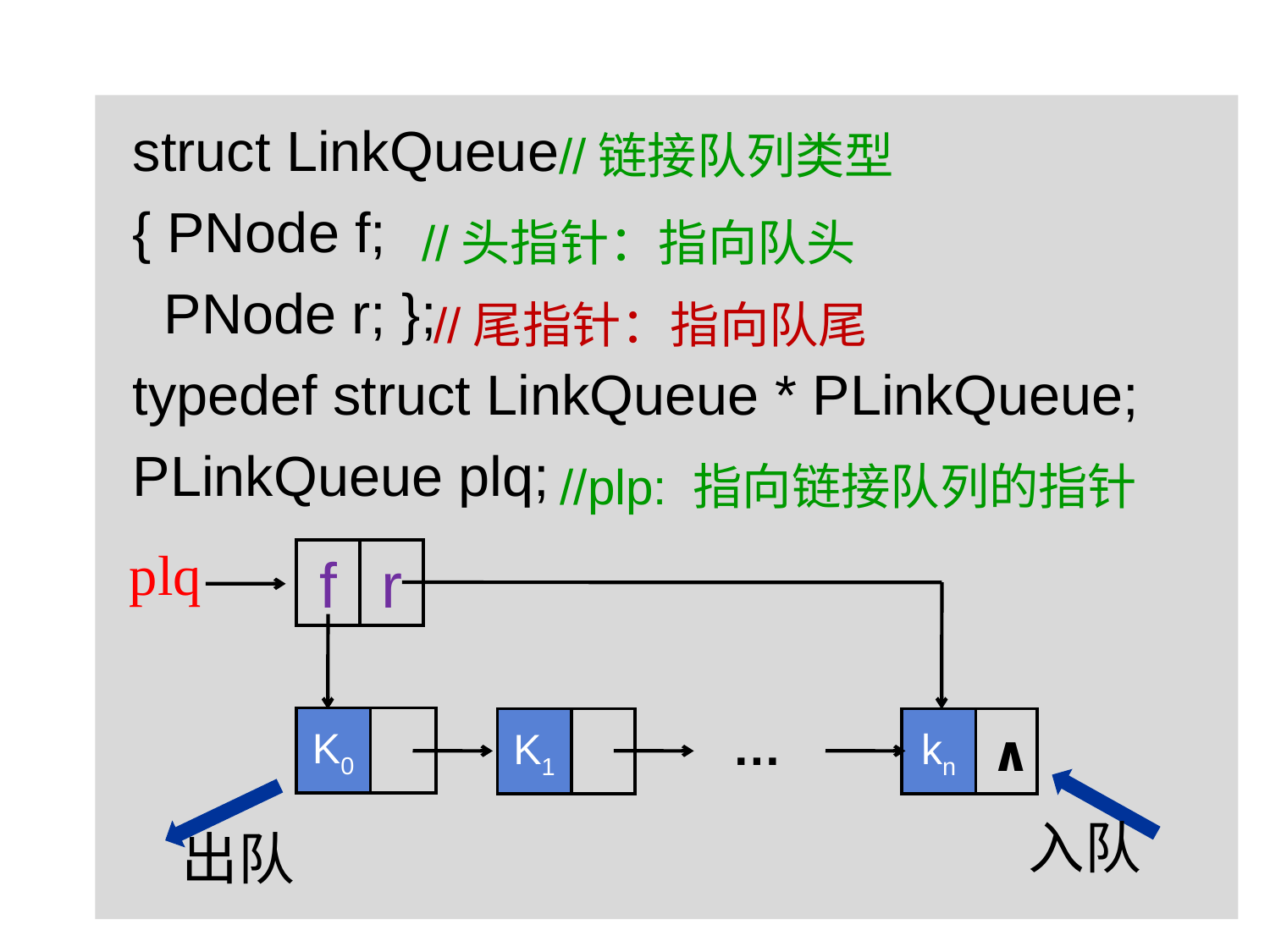

struct LinkQueue
{ PNode f;
  PNode r; };
typedef struct LinkQueue * PLinkQueue;
PLinkQueue plq;

//链接队列类型
//头指针：指向队头
//尾指针：指向队尾
//plp: 指向链接队列的指针
plq
f
r

…
K0

K1

kn
 ∧

入队
出队